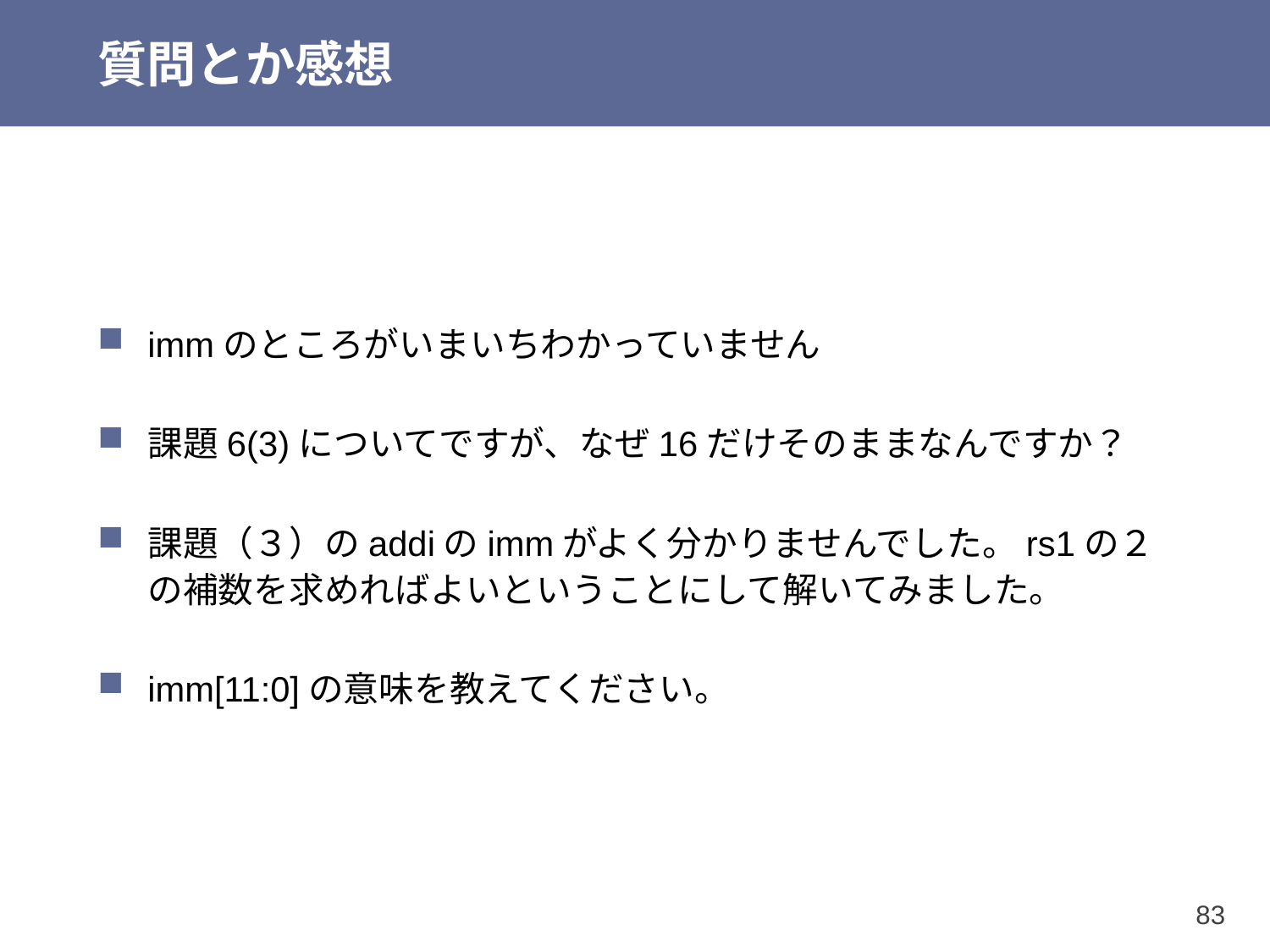

# 質問とか感想
immのところがいまいちわかっていません
課題6(3)についてですが、なぜ16だけそのままなんですか？
課題（３）のaddiのimmがよく分かりませんでした。rs1の２の補数を求めればよいということにして解いてみました。
imm[11:0]の意味を教えてください。